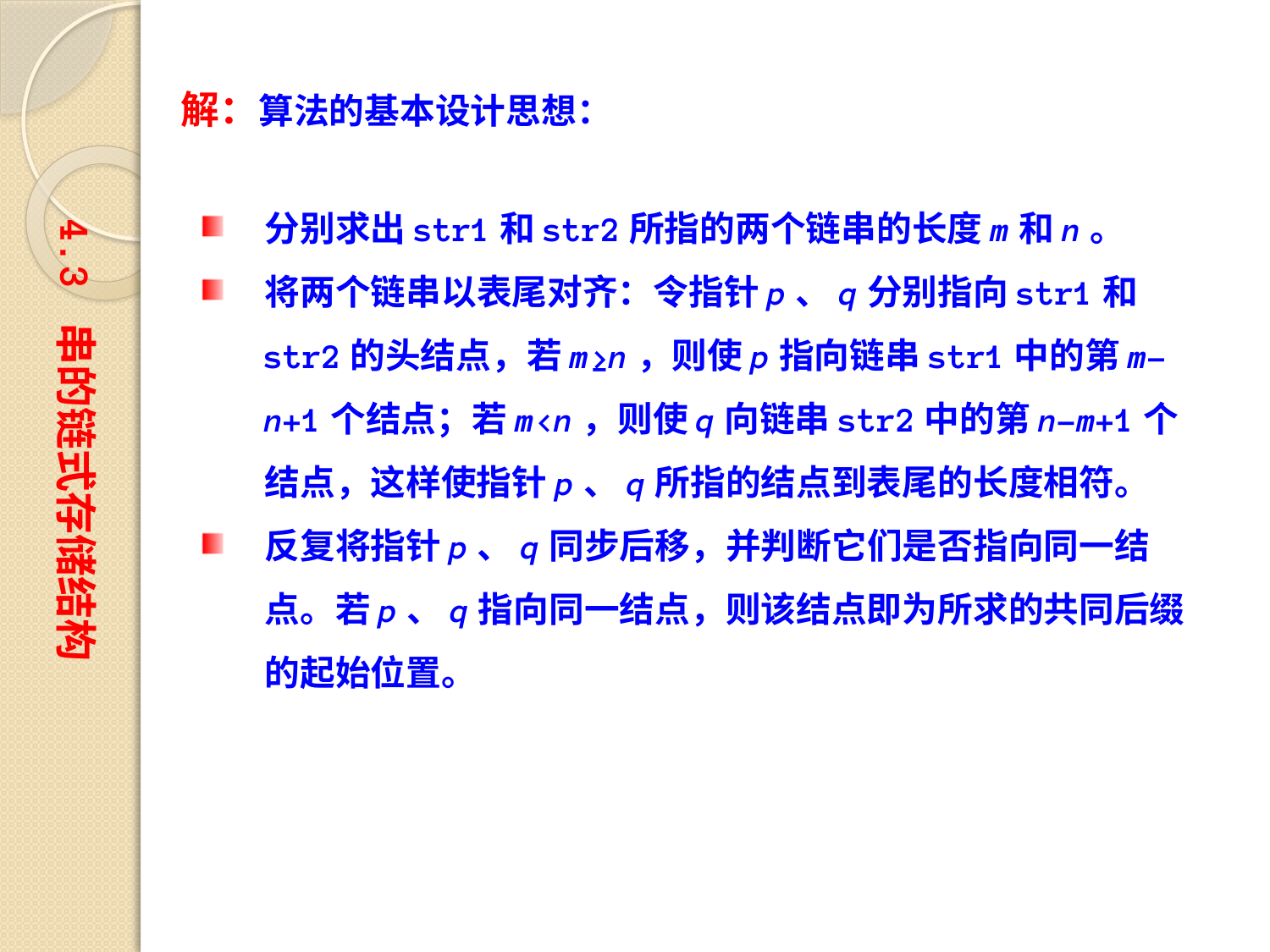

解：算法的基本设计思想：
分别求出str1和str2所指的两个链串的长度m和n。
将两个链串以表尾对齐：令指针p、q分别指向str1和str2的头结点，若m≥n，则使p指向链串str1中的第m-n+1个结点；若m<n，则使q向链串str2中的第n-m+1个结点，这样使指针p、q所指的结点到表尾的长度相符。
反复将指针p、q同步后移，并判断它们是否指向同一结点。若p、q指向同一结点，则该结点即为所求的共同后缀的起始位置。
4.3 串的链式存储结构